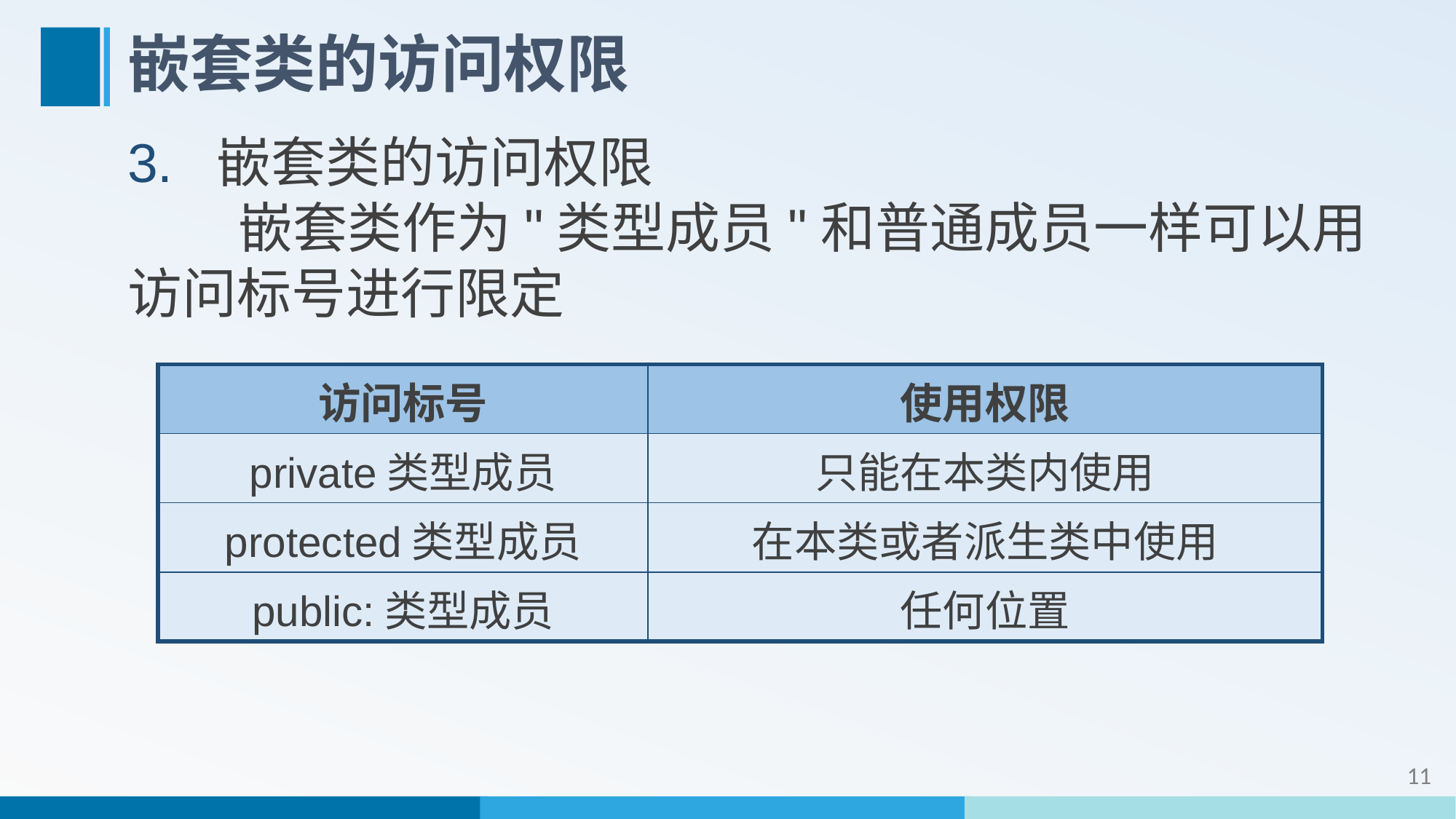

# 嵌套类的访问权限
嵌套类的访问权限
        嵌套类作为"类型成员"和普通成员一样可以用访问标号进行限定
| 访问标号 | 使用权限 |
| --- | --- |
| private类型成员 | 只能在本类内使用 |
| protected类型成员 | 在本类或者派生类中使用 |
| public:类型成员 | 任何位置 |